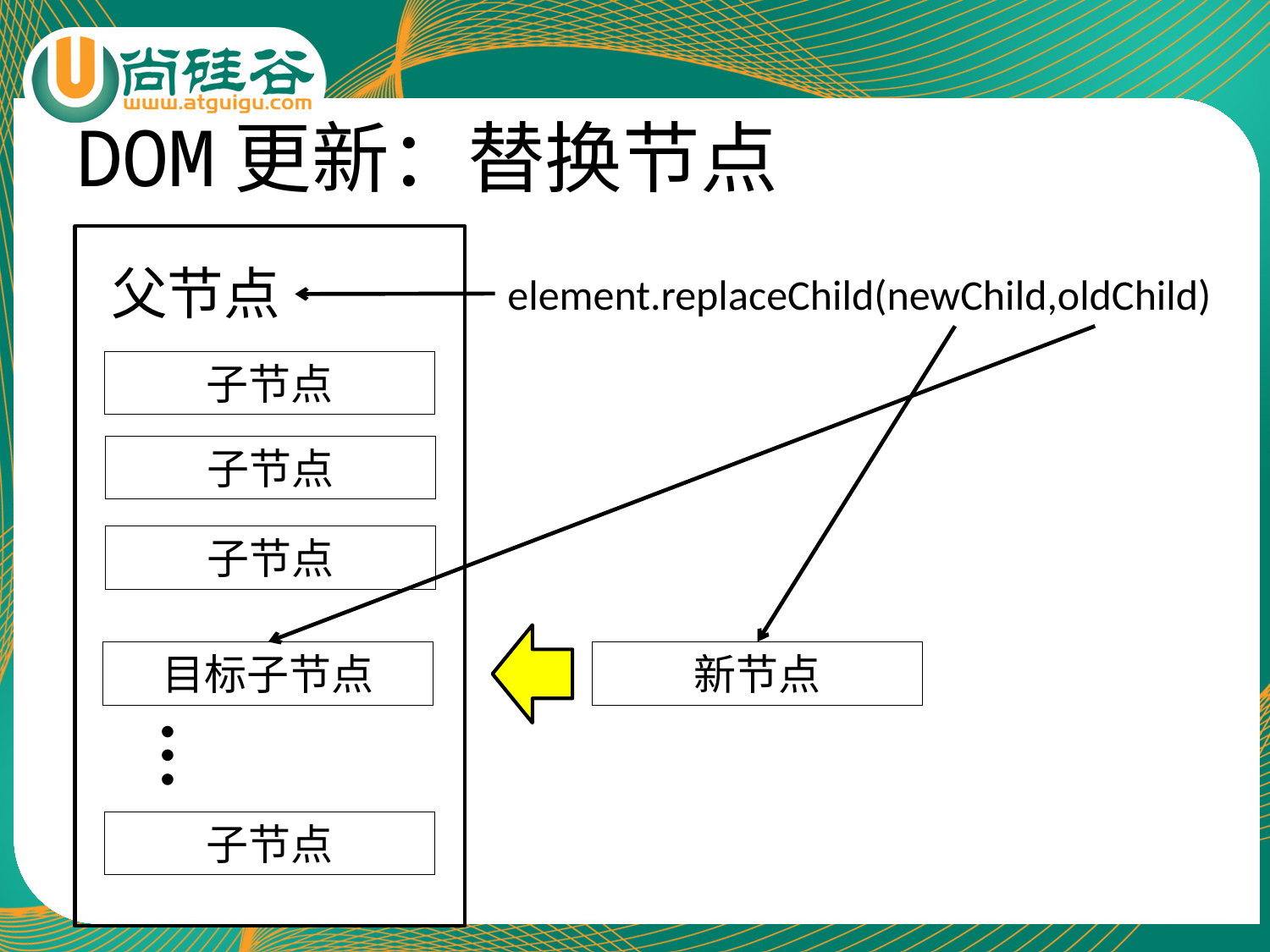

# DOM更新：替换节点

父节点
element.replaceChild(newChild,oldChild)
子节点
子节点
子节点

新节点
目标子节点
…
子节点